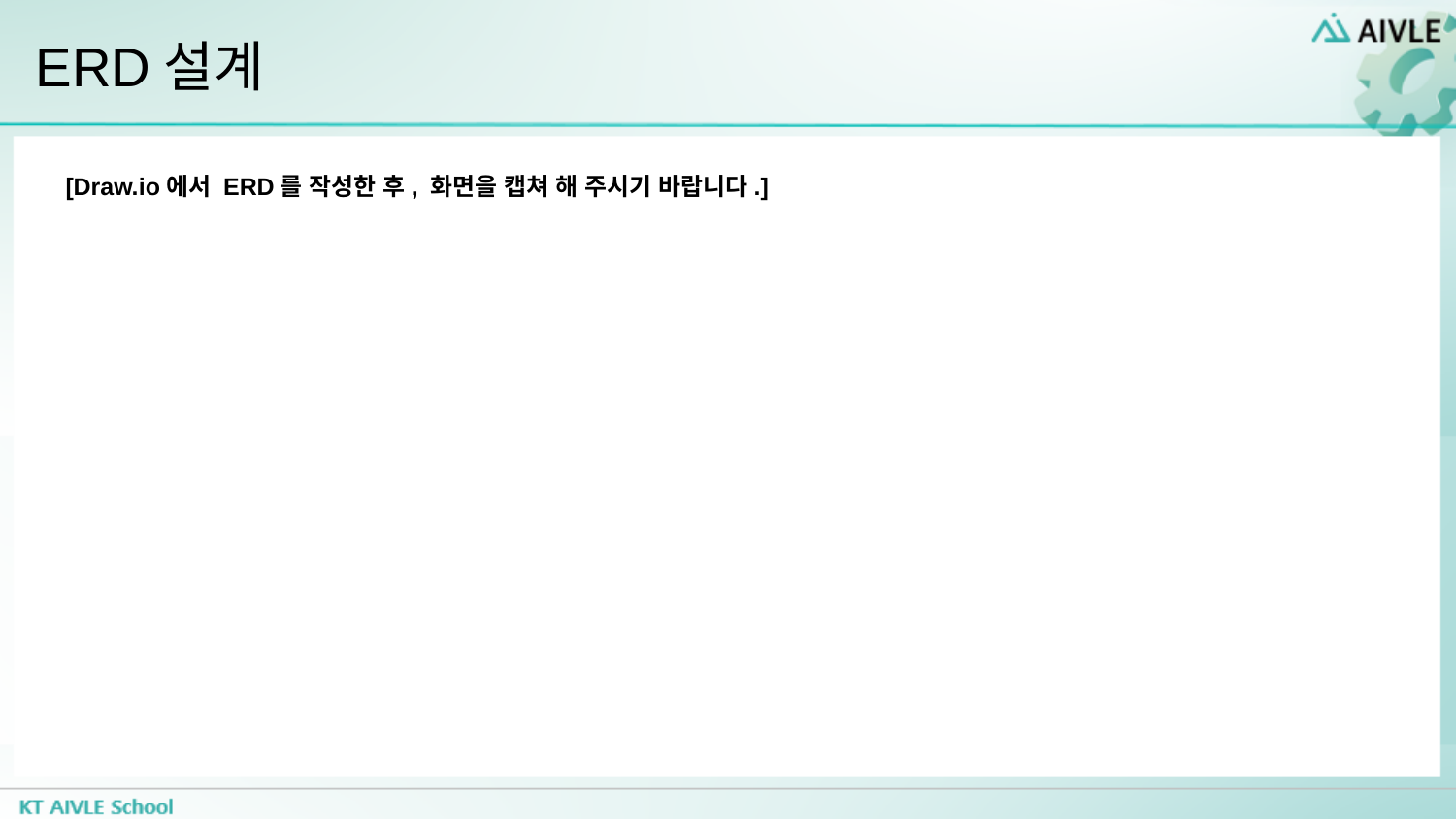

# ERD설계
[Draw.io에서 ERD를 작성한 후, 화면을 캡쳐 해 주시기 바랍니다.]